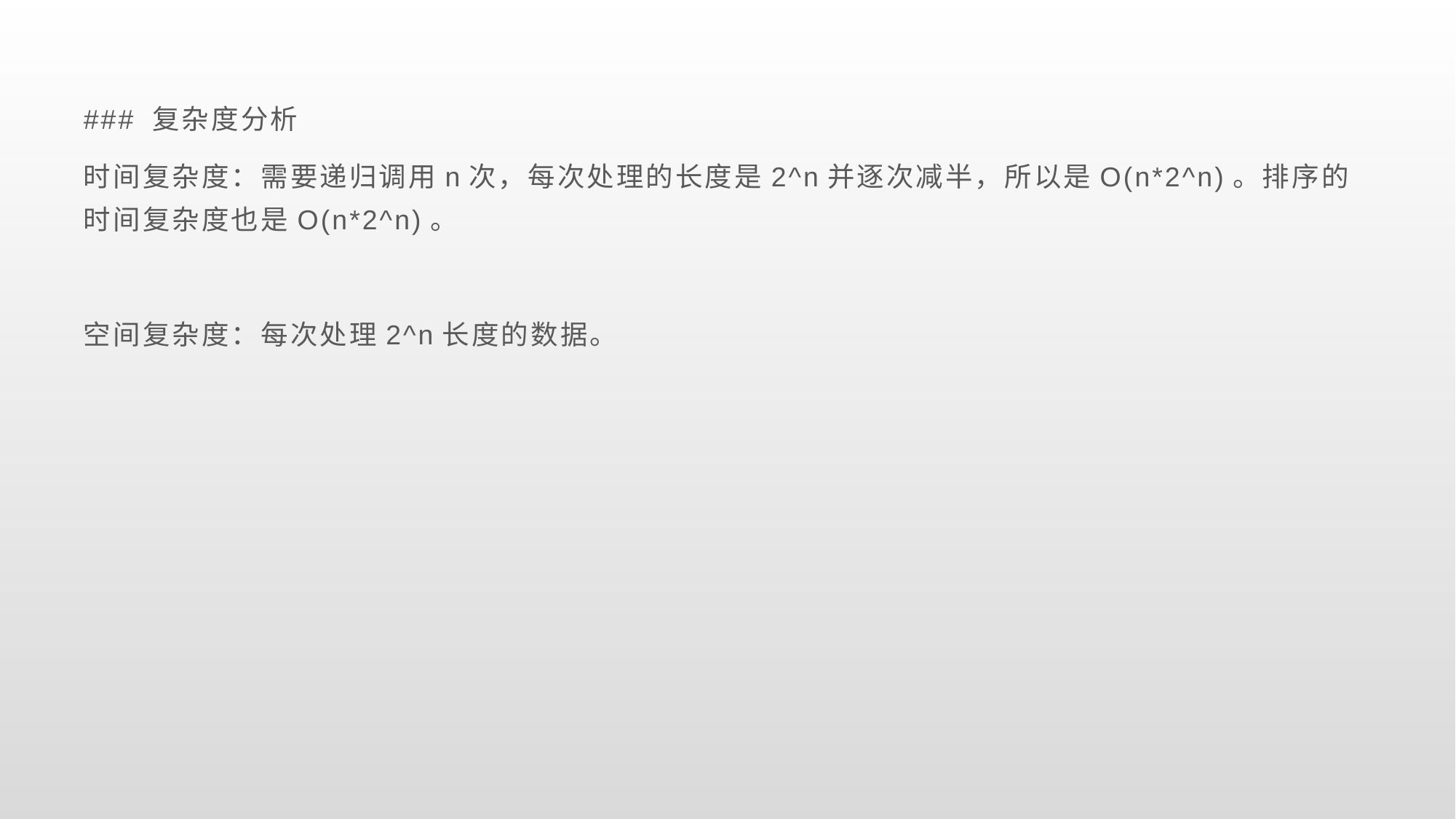

### 复杂度分析
时间复杂度：需要递归调用n次，每次处理的长度是2^n并逐次减半，所以是O(n*2^n)。排序的时间复杂度也是O(n*2^n)。

空间复杂度：每次处理2^n长度的数据。